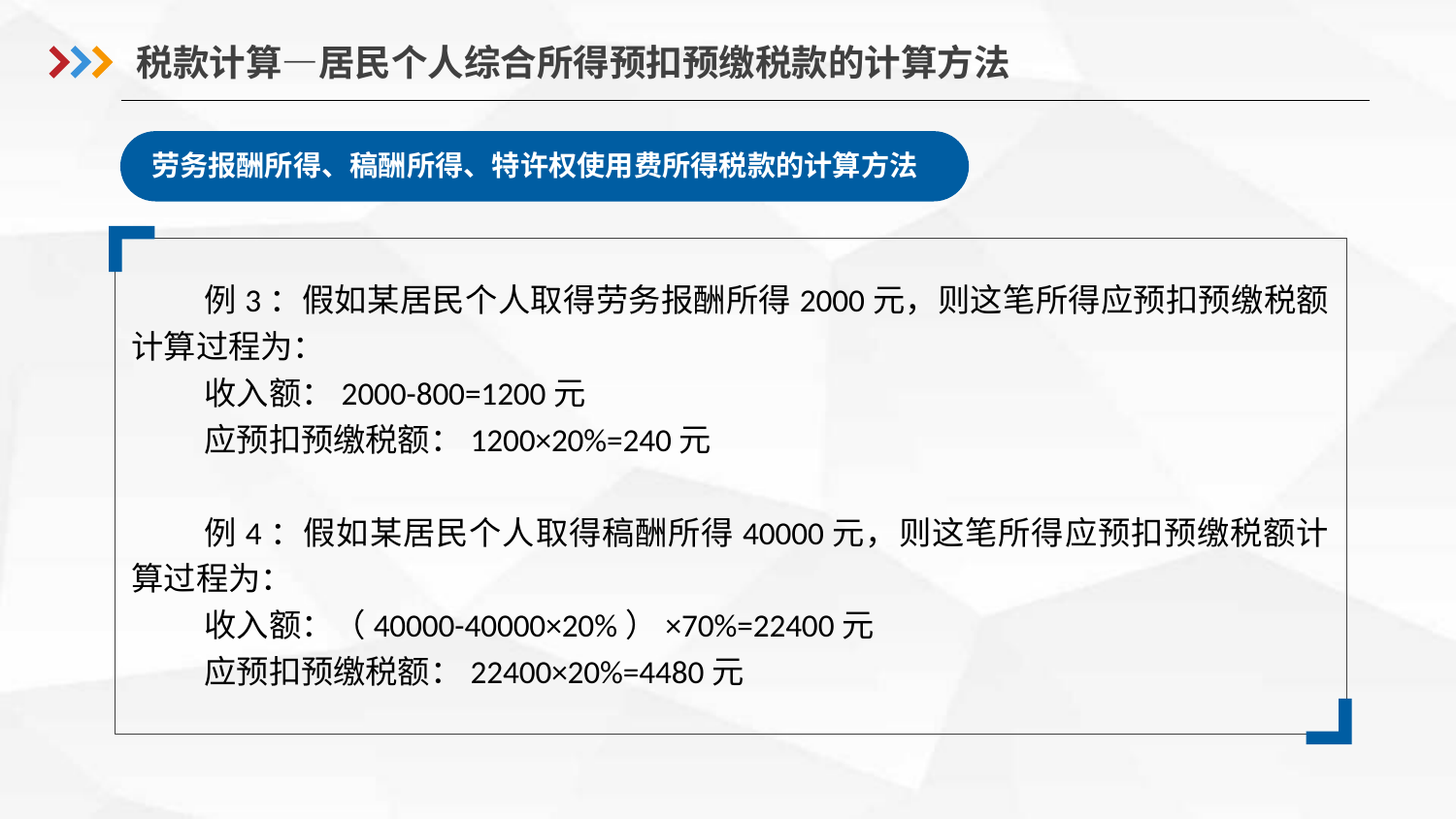

税款计算—居民个人综合所得预扣预缴税款的计算方法

劳务报酬所得、稿酬所得、特许权使用费所得税款的计算方法

例3：假如某居民个人取得劳务报酬所得2000元，则这笔所得应预扣预缴税额计算过程为：
收入额：2000-800=1200元
应预扣预缴税额：1200×20%=240元

例4：假如某居民个人取得稿酬所得40000元，则这笔所得应预扣预缴税额计算过程为：
收入额：（40000-40000×20%）×70%=22400元
应预扣预缴税额：22400×20%=4480元